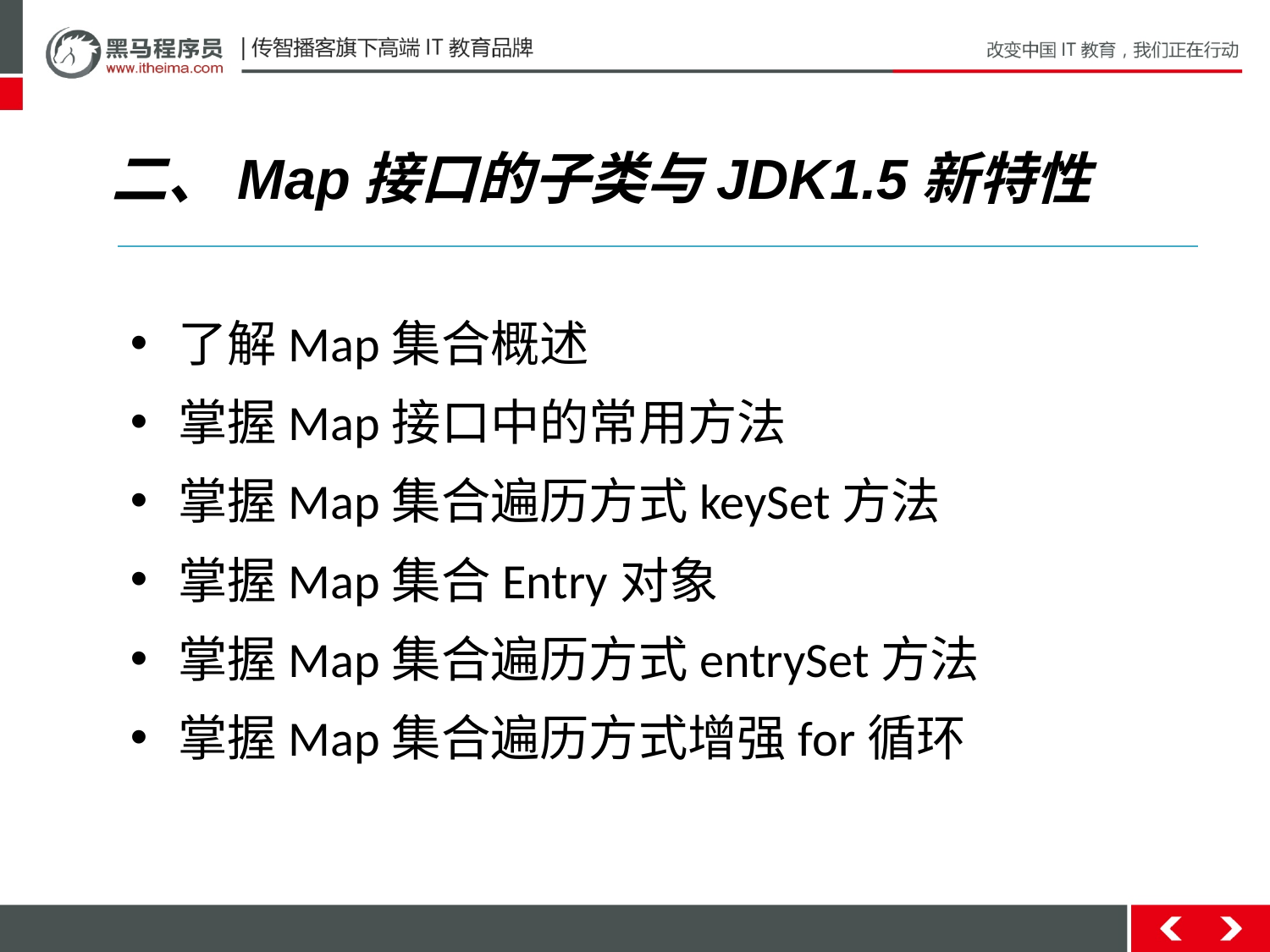

二、Map接口的子类与JDK1.5新特性
了解Map集合概述
掌握Map接口中的常用方法
掌握Map集合遍历方式keySet方法
掌握Map集合Entry对象
掌握Map集合遍历方式entrySet方法
掌握Map集合遍历方式增强for循环